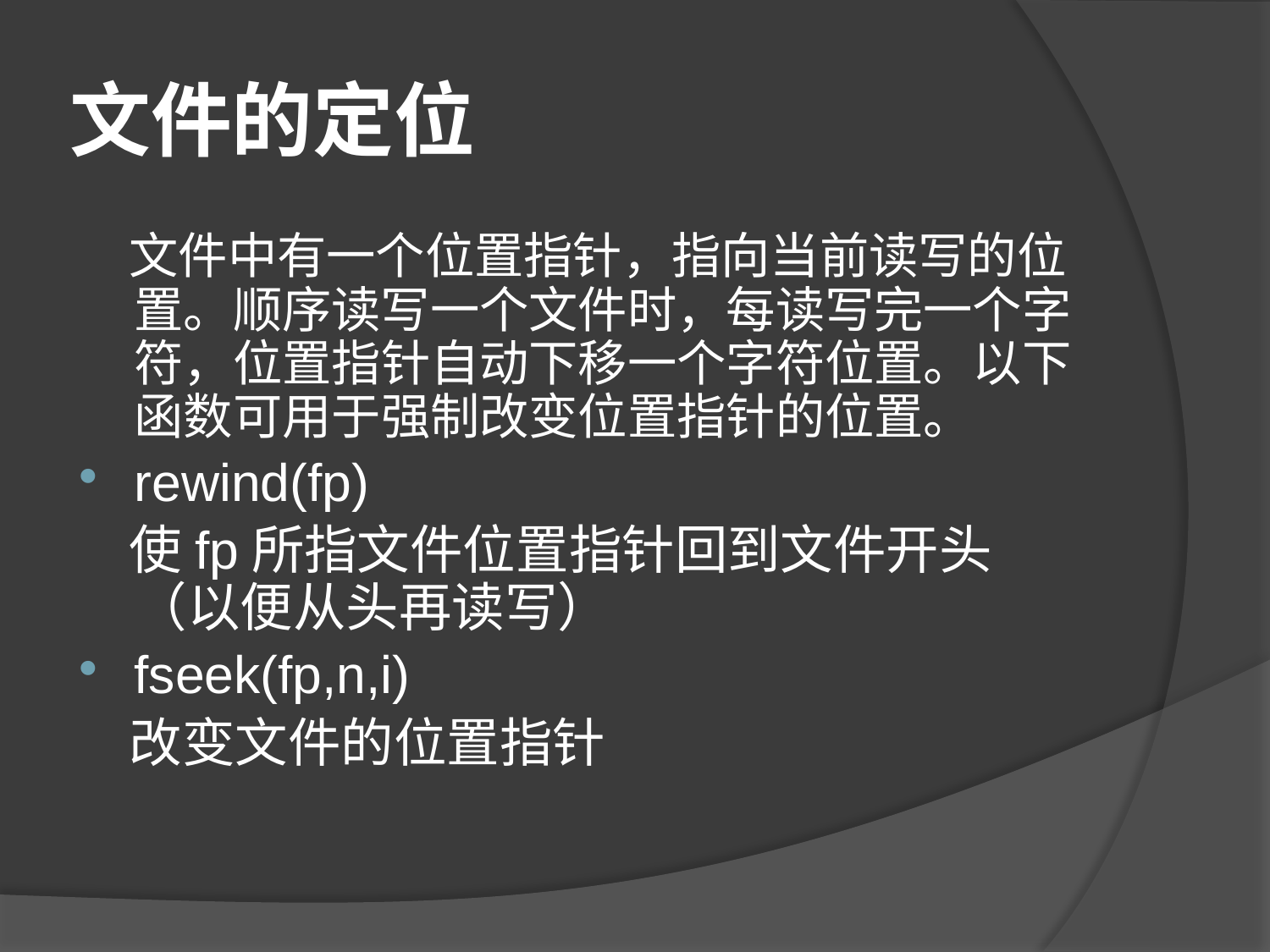

# 文件的定位
   文件中有一个位置指针，指向当前读写的位置。顺序读写一个文件时，每读写完一个字符，位置指针自动下移一个字符位置。以下函数可用于强制改变位置指针的位置。
rewind(fp)
   使fp所指文件位置指针回到文件开头（以便从头再读写）
fseek(fp,n,i)
   改变文件的位置指针